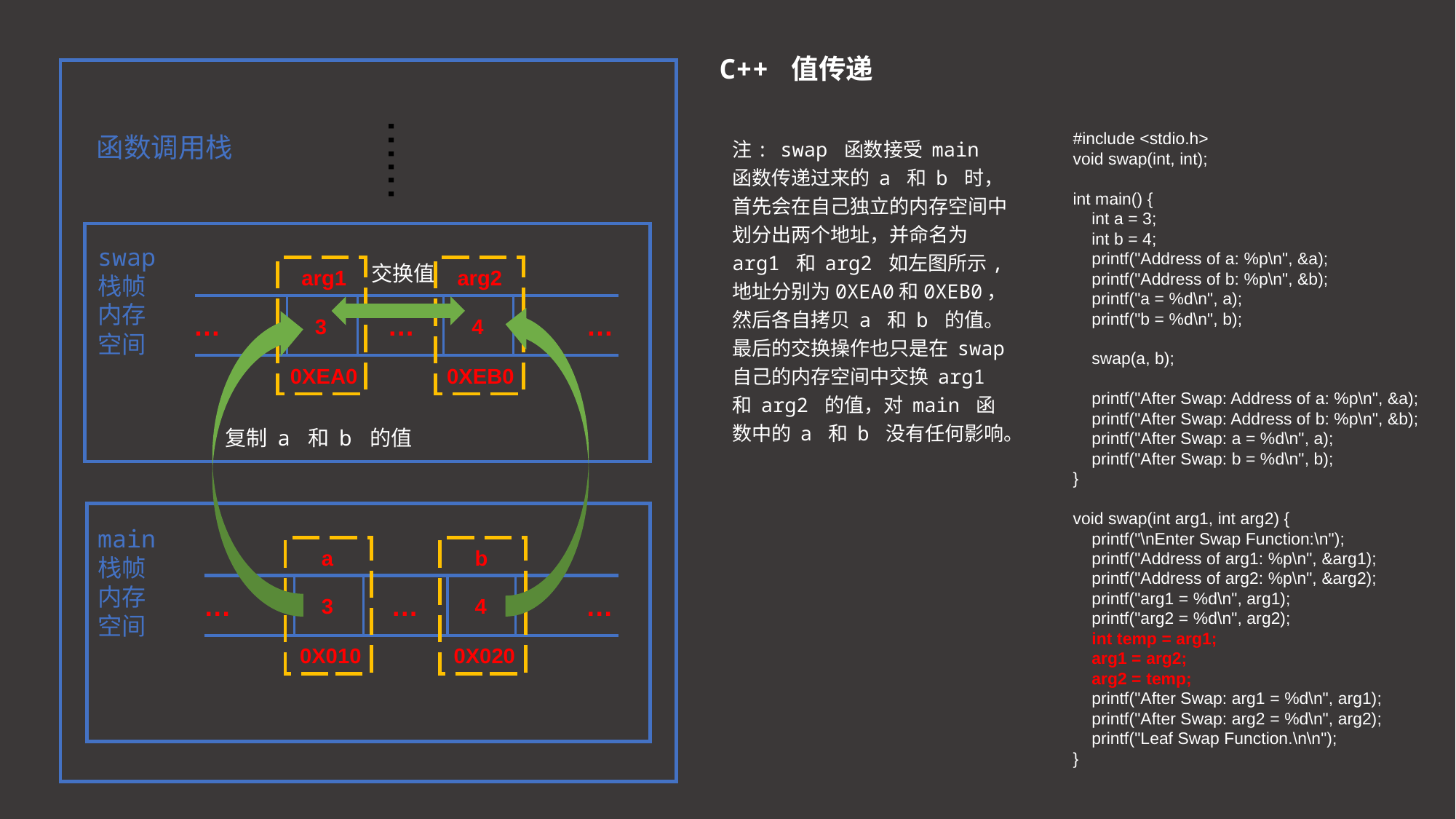

C++ 值传递

......
#include <stdio.h>
void swap(int, int);

int main() {
    int a = 3;
    int b = 4;
    printf("Address of a: %p\n", &a);
    printf("Address of b: %p\n", &b);
    printf("a = %d\n", a);
    printf("b = %d\n", b);

    swap(a, b);

    printf("After Swap: Address of a: %p\n", &a);
    printf("After Swap: Address of b: %p\n", &b);
    printf("After Swap: a = %d\n", a);
    printf("After Swap: b = %d\n", b);
}

void swap(int arg1, int arg2) {
    printf("\nEnter Swap Function:\n");
    printf("Address of arg1: %p\n", &arg1);
    printf("Address of arg2: %p\n", &arg2);
    printf("arg1 = %d\n", arg1);
    printf("arg2 = %d\n", arg2);
    int temp = arg1;
    arg1 = arg2;
    arg2 = temp;
    printf("After Swap: arg1 = %d\n", arg1);
    printf("After Swap: arg2 = %d\n", arg2);
    printf("Leaf Swap Function.\n\n");
}
函数调用栈
注: swap 函数接受 main 函数传递过来的 a 和 b 时，首先会在自己独立的内存空间中划分出两个地址，并命名为 arg1 和 arg2 如左图所示,地址分别为0XEA0和0XEB0，然后各自拷贝 a 和 b 的值。最后的交换操作也只是在 swap 自己的内存空间中交换 arg1 和 arg2 的值，对 main 函数中的 a 和 b 没有任何影响。

swap
栈帧
内存
空间

交换值

arg1
arg2
…
…
…
3
4
0XEA0
0XEB0

复制 a 和 b 的值

main
栈帧
内存
空间

a
b
…
…
…
3
4
0X010
0X020